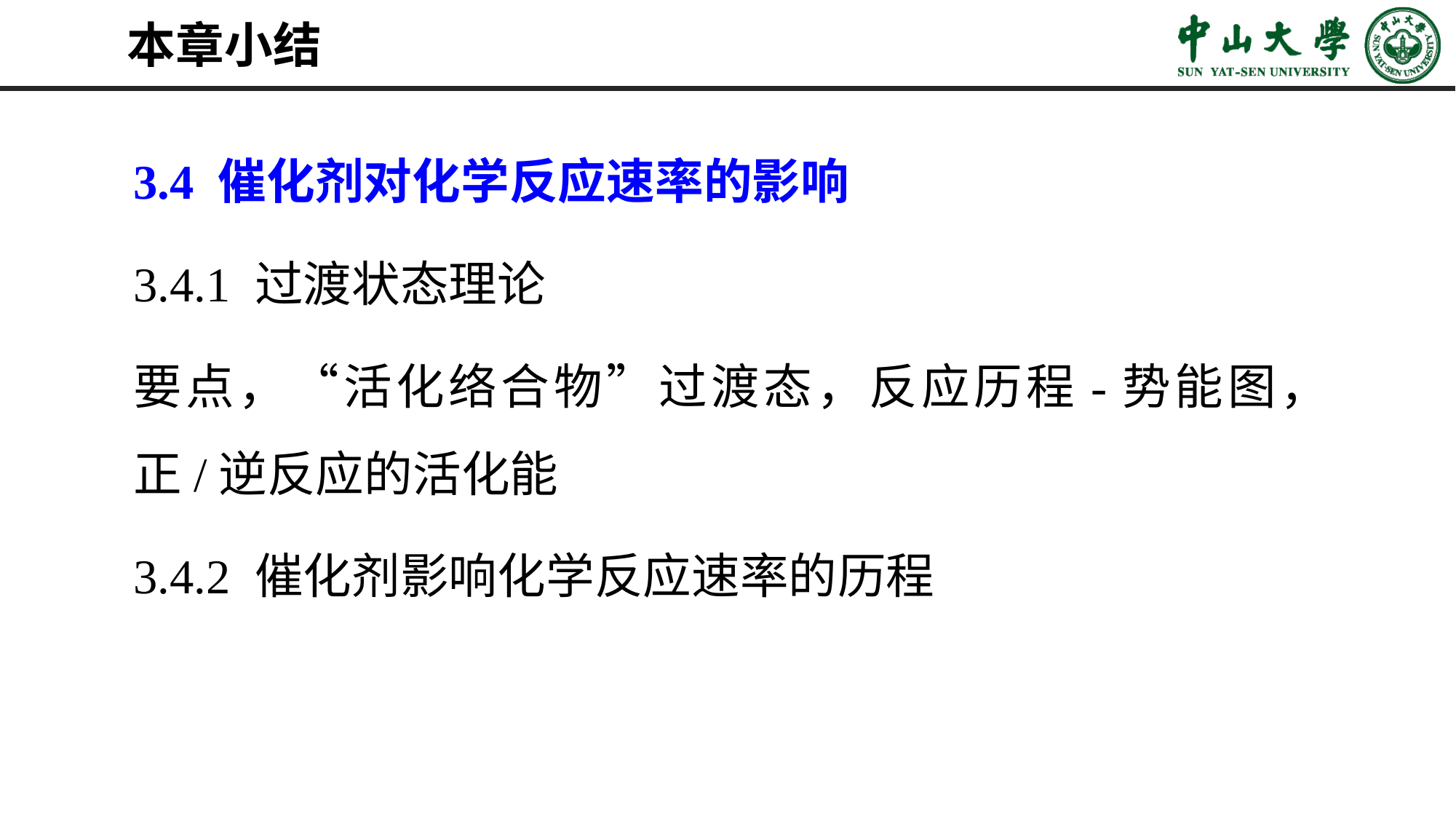

# 本章小结
3.4 催化剂对化学反应速率的影响
3.4.1 过渡状态理论
要点，“活化络合物”过渡态，反应历程-势能图，正/逆反应的活化能
3.4.2 催化剂影响化学反应速率的历程